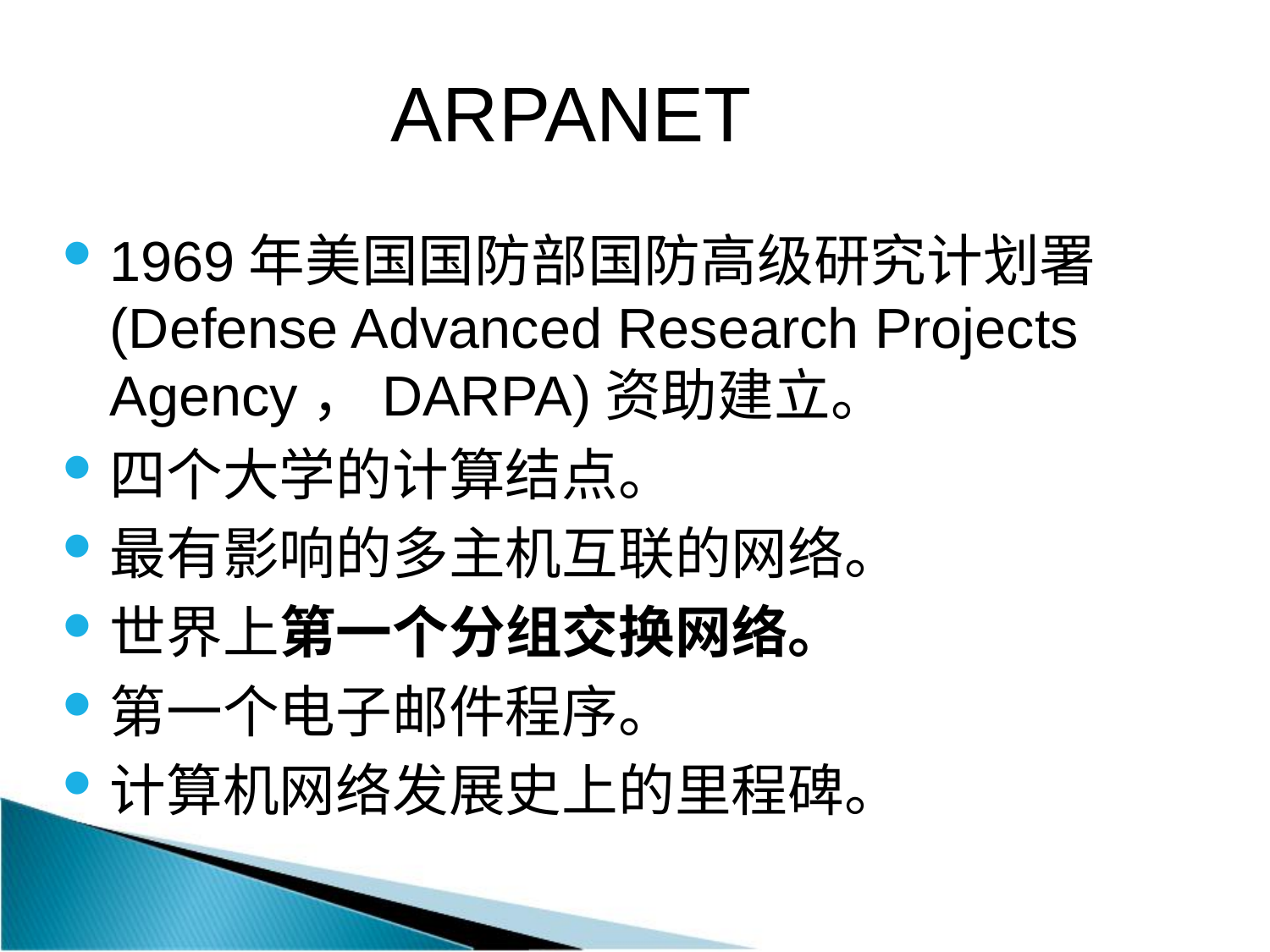

ARPANET
1969年美国国防部国防高级研究计划署(Defense Advanced Research Projects Agency，DARPA)资助建立。
四个大学的计算结点。
最有影响的多主机互联的网络。
世界上第一个分组交换网络。
第一个电子邮件程序。
计算机网络发展史上的里程碑。